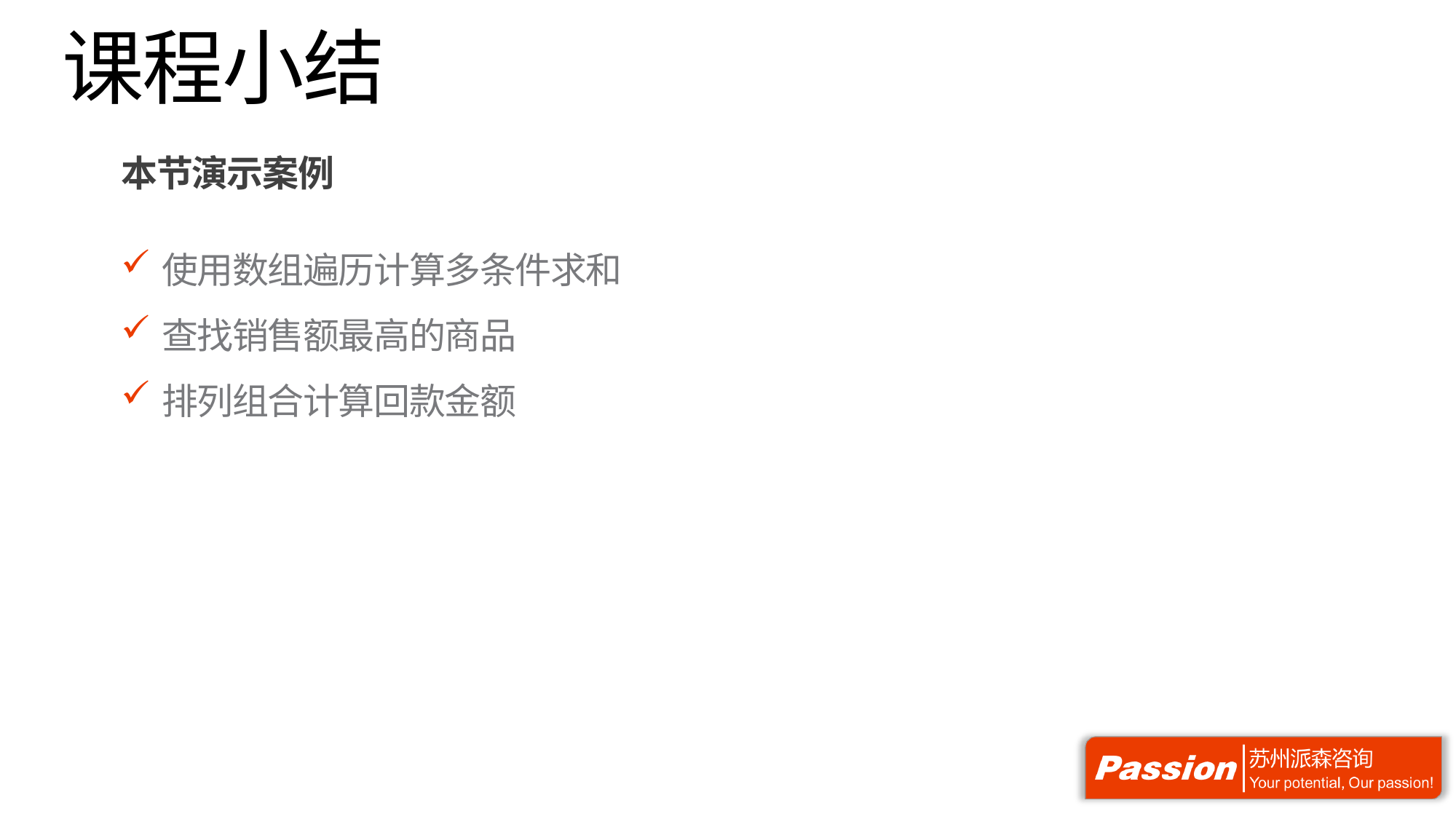

# 课程小结
本节演示案例
使用数组遍历计算多条件求和
查找销售额最高的商品
排列组合计算回款金额